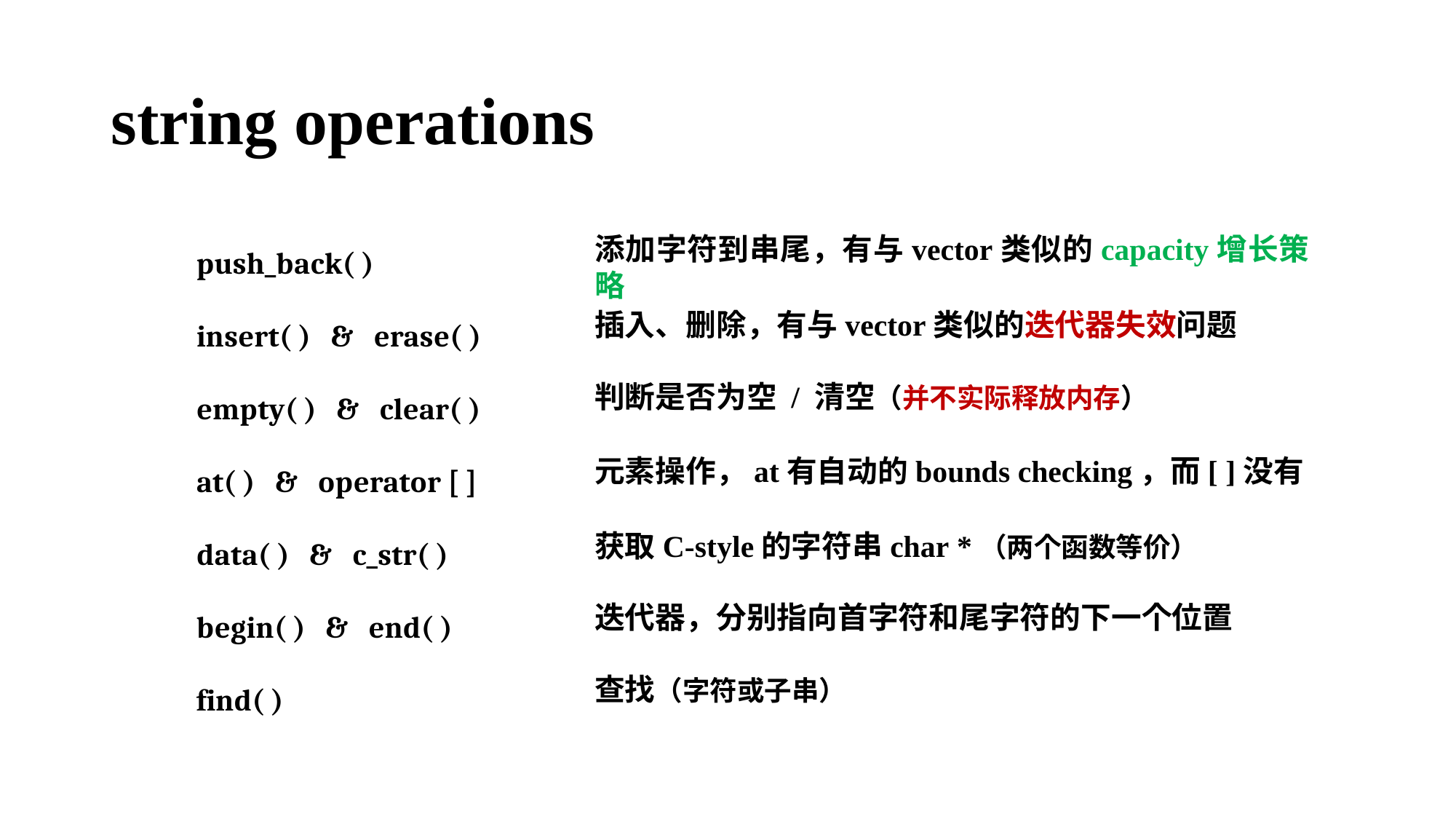

# string operations
push_back( )
insert( )   &   erase( )
empty( )   &   clear( )
at( )   &   operator [ ]
data( )   &   c_str( )
begin( )   &   end( )
find( )
添加字符到串尾，有与vector类似的capacity增长策略
插入、删除，有与vector类似的迭代器失效问题
判断是否为空 / 清空（并不实际释放内存）
元素操作，at有自动的bounds checking，而[ ]没有
获取C-style的字符串char *（两个函数等价）
迭代器，分别指向首字符和尾字符的下一个位置
查找（字符或子串）